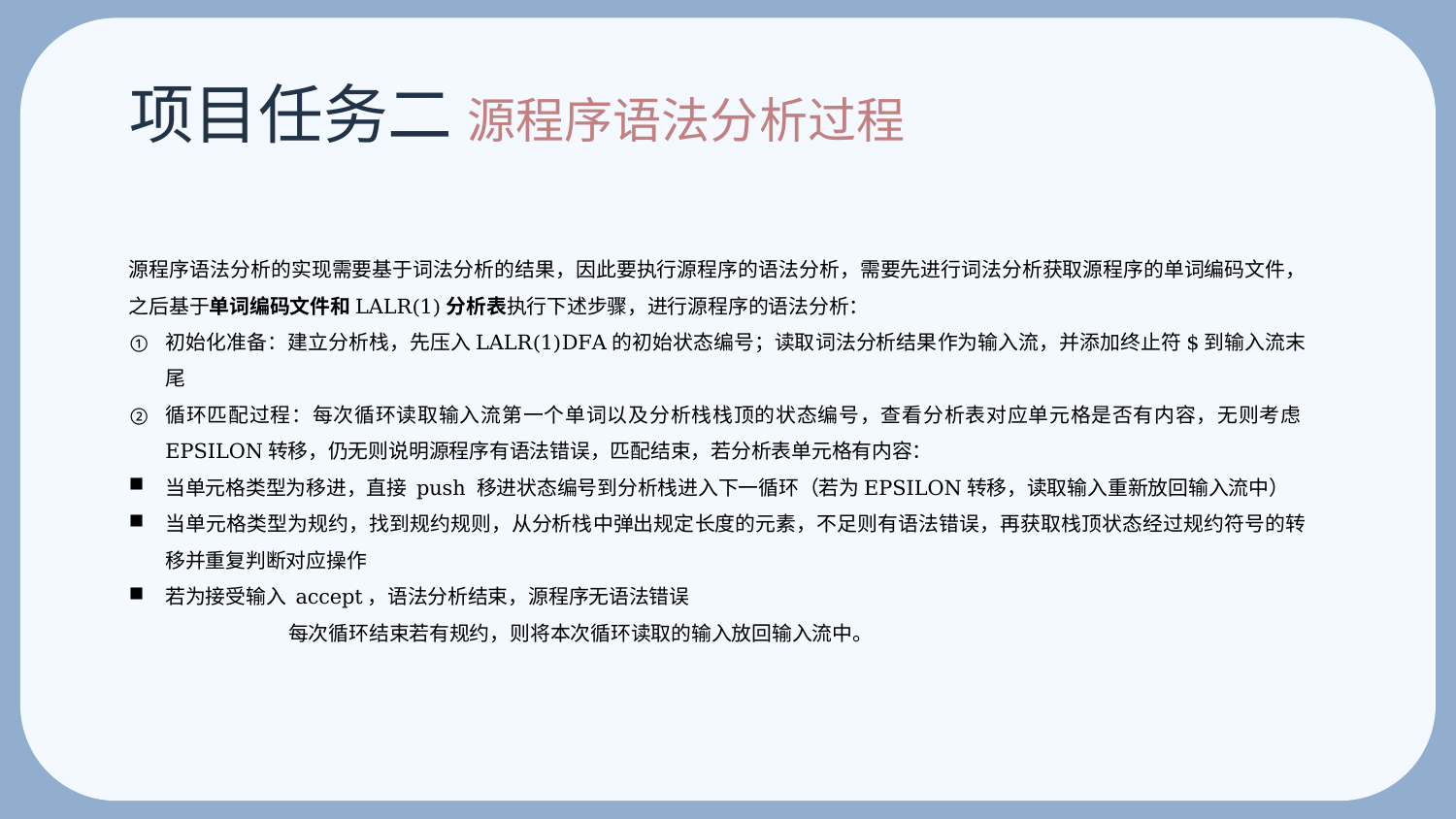

# 项目任务二 源程序语法分析过程
源程序语法分析的实现需要基于词法分析的结果，因此要执行源程序的语法分析，需要先进行词法分析获取源程序的单词编码文件，之后基于单词编码文件和LALR(1)分析表执行下述步骤，进行源程序的语法分析：
初始化准备：建立分析栈，先压入LALR(1)DFA的初始状态编号；读取词法分析结果作为输入流，并添加终止符$到输入流末尾
循环匹配过程：每次循环读取输入流第一个单词以及分析栈栈顶的状态编号，查看分析表对应单元格是否有内容，无则考虑EPSILON转移，仍无则说明源程序有语法错误，匹配结束，若分析表单元格有内容：
当单元格类型为移进，直接 push 移进状态编号到分析栈进入下一循环（若为EPSILON转移，读取输入重新放回输入流中）
当单元格类型为规约，找到规约规则，从分析栈中弹出规定长度的元素，不足则有语法错误，再获取栈顶状态经过规约符号的转移并重复判断对应操作
若为接受输入 accept，语法分析结束，源程序无语法错误
	  每次循环结束若有规约，则将本次循环读取的输入放回输入流中。